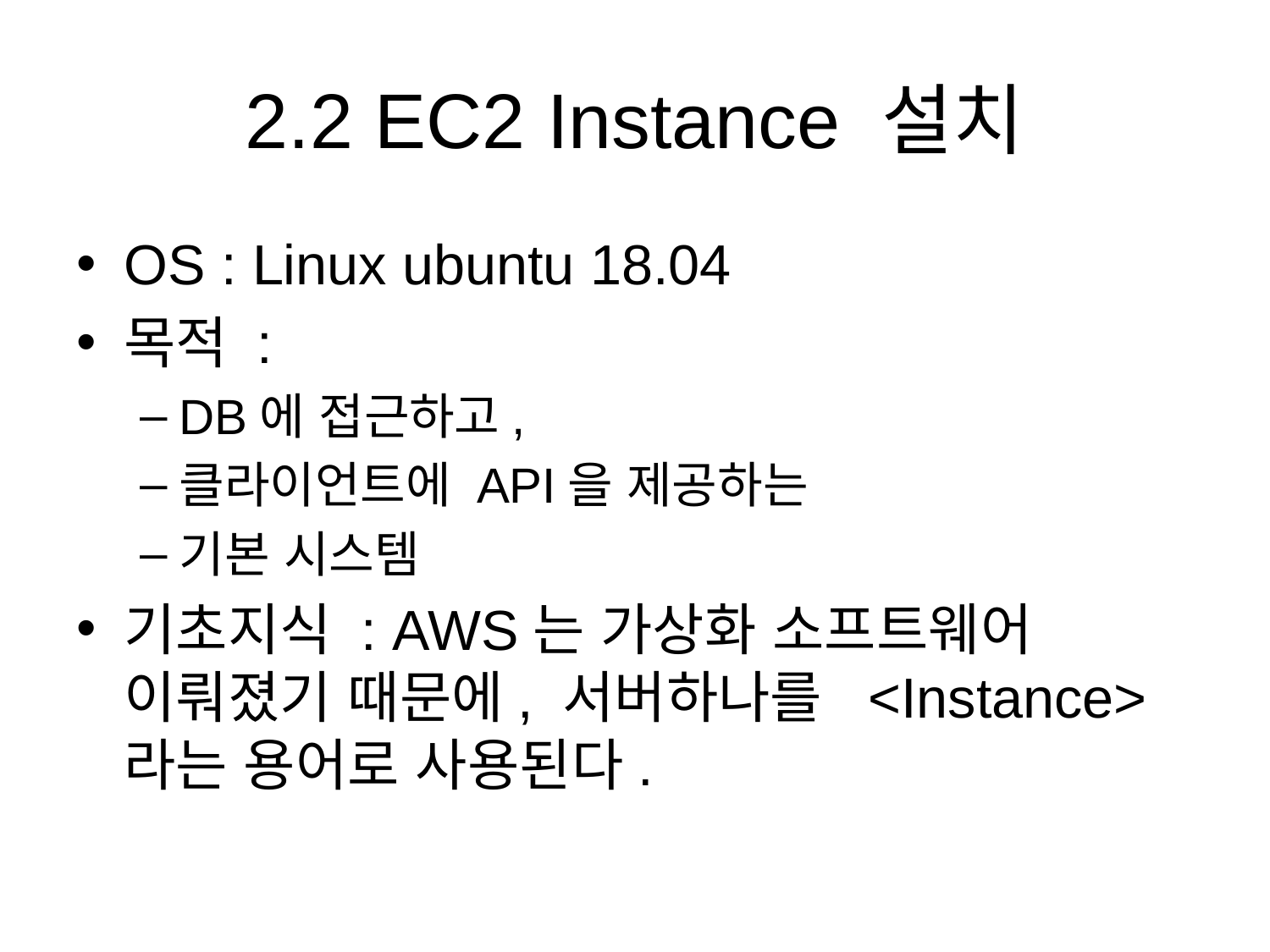

# 2.2 EC2 Instance 설치
OS : Linux ubuntu 18.04
목적 :
DB에 접근하고,
클라이언트에 API을 제공하는
기본 시스템
기초지식 : AWS는 가상화 소프트웨어 이뤄졌기 때문에, 서버하나를  <Instance>라는 용어로 사용된다.